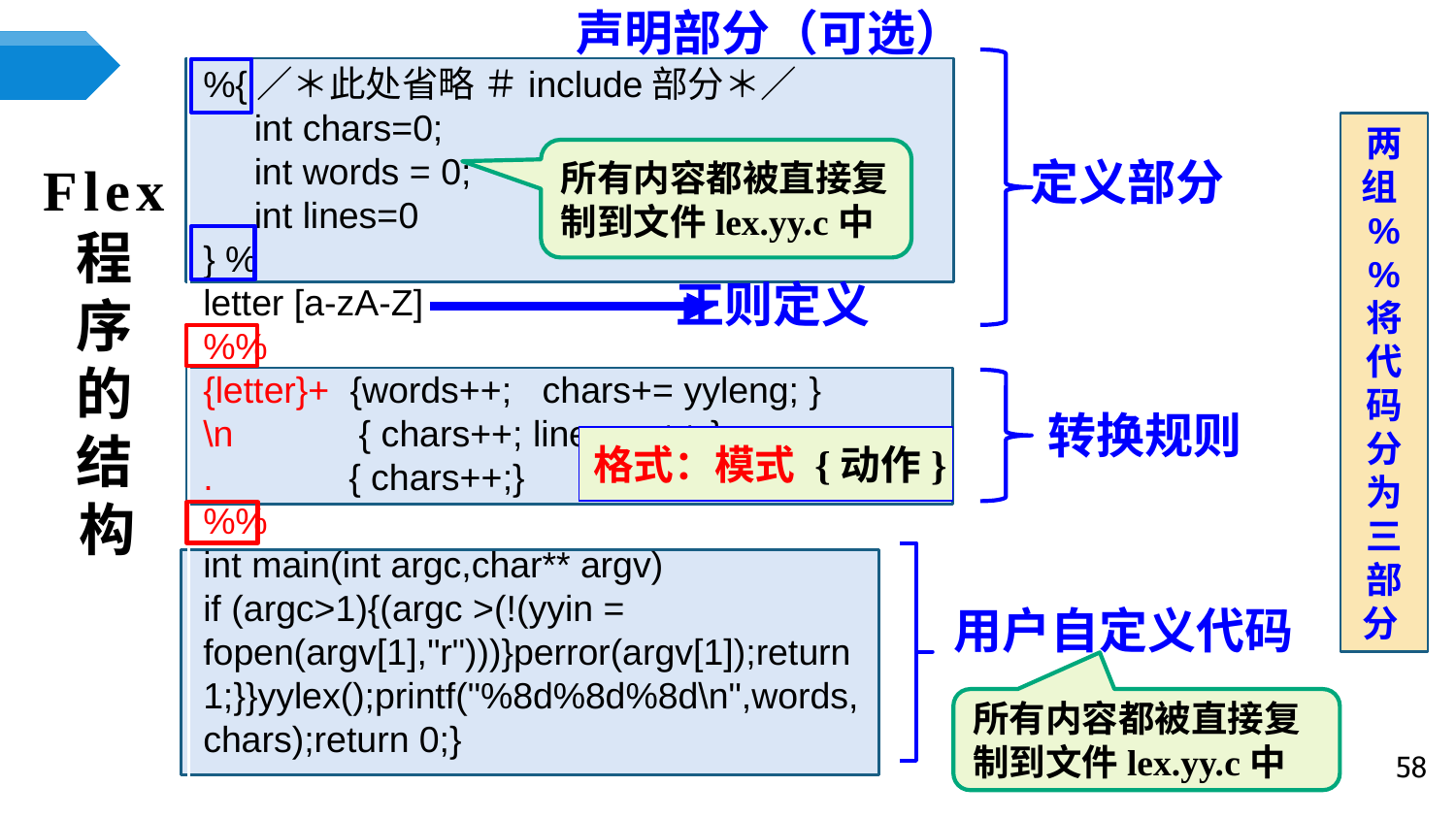

声明部分（可选）

%{／＊此处省略 ＃include部分＊／
     int chars=0;
     int words = 0;
     int lines=0
} %
letter [a-zA-Z]
%%
{letter}+  {words++;   chars+= yyleng; }
\n	 { chars++; linesars++;}
. 	{ chars++;}
%%
int main(int argc,char** argv)
if (argc>1){(argc >(!(yyin = fopen(argv[1],"r")))}perror(argv[1]);return 1;}}yylex();printf("%8d%8d%8d\n",words, chars);return 0;}

定义部分

# Flex 程 序 的 结 构
两组%% 将代码分为三部分
所有内容都被直接复制到文件lex.yy.c中
正则定义

转换规则
格式：模式 {动作}

用户自定义代码

所有内容都被直接复制到文件lex.yy.c中
58